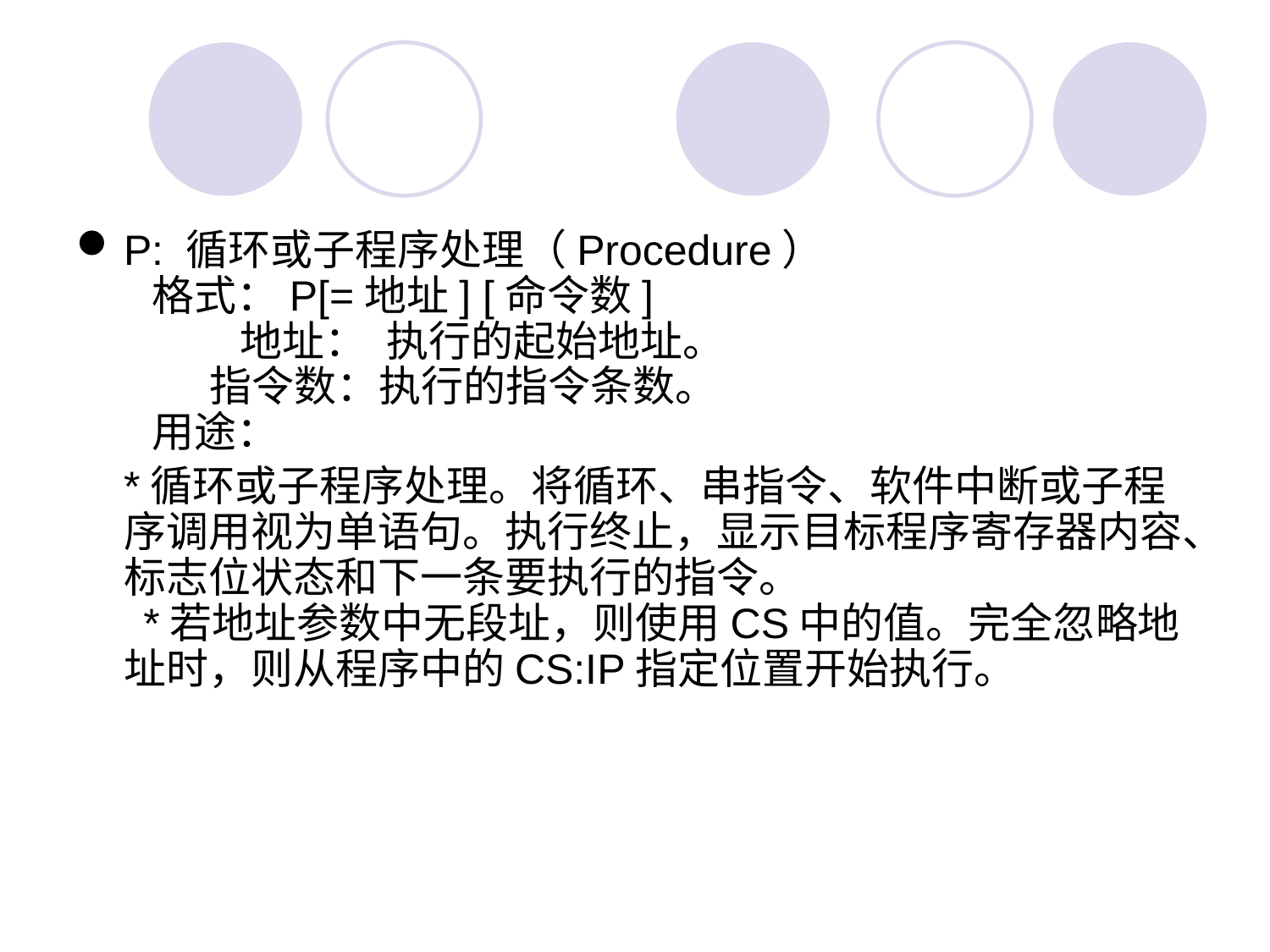

#
P: 循环或子程序处理（Procedure）
   格式：P[=地址] [命令数]
         地址：  执行的起始地址。
         指令数：执行的指令条数。
   用途：
	*循环或子程序处理。将循环、串指令、软件中断或子程序调用视为单语句。执行终止，显示目标程序寄存器内容、标志位状态和下一条要执行的指令。
 *若地址参数中无段址，则使用CS中的值。完全忽略地址时，则从程序中的CS:IP指定位置开始执行。